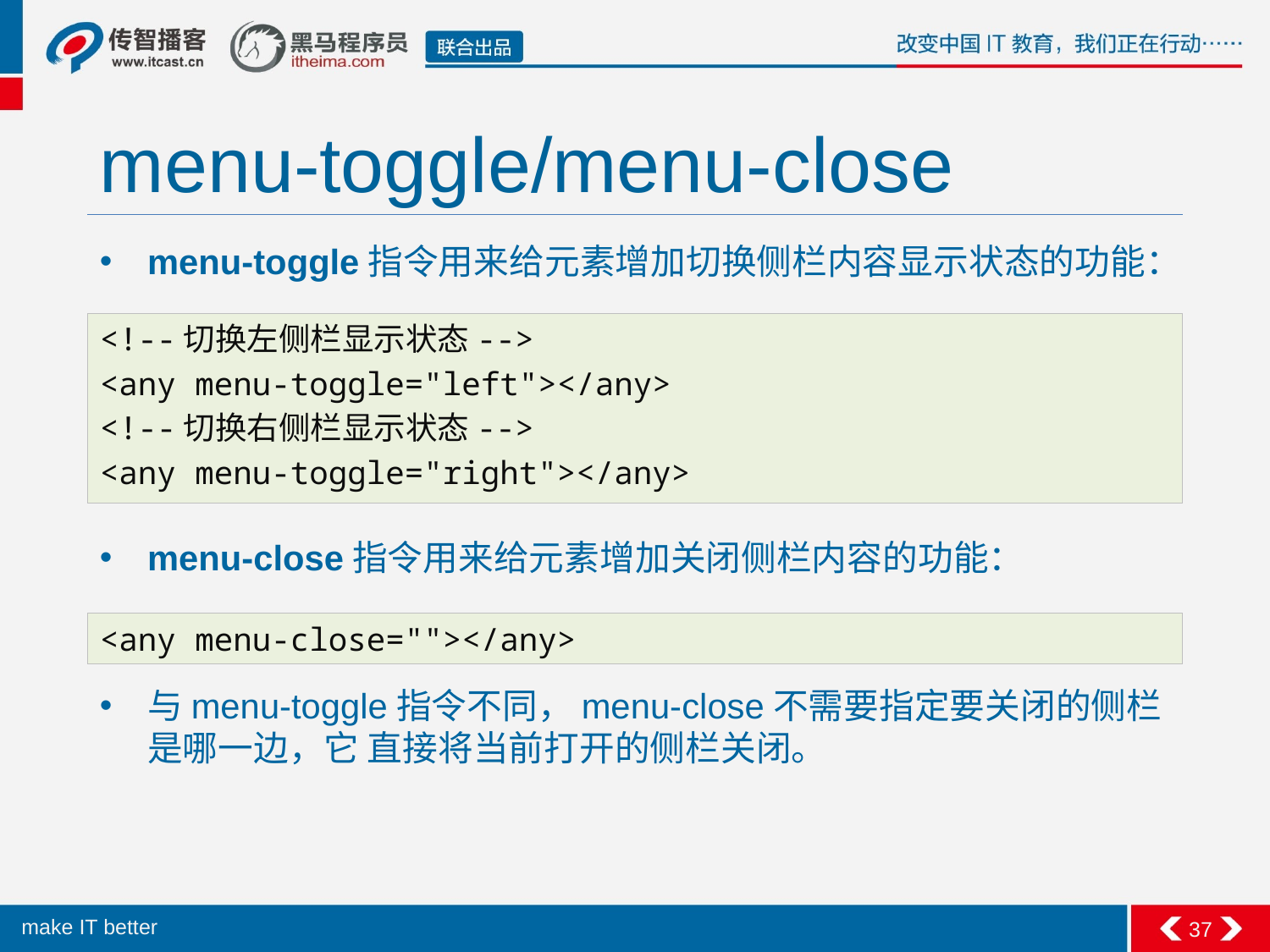

# menu-toggle/menu-close
menu-toggle指令用来给元素增加切换侧栏内容显示状态的功能：

menu-close指令用来给元素增加关闭侧栏内容的功能：

与menu-toggle指令不同，menu-close不需要指定要关闭的侧栏是哪一边，它 直接将当前打开的侧栏关闭。
<!--切换左侧栏显示状态-->
<any menu-toggle="left"></any>
<!--切换右侧栏显示状态-->
<any menu-toggle="right"></any>
<any menu-close=""></any>
37

make IT better